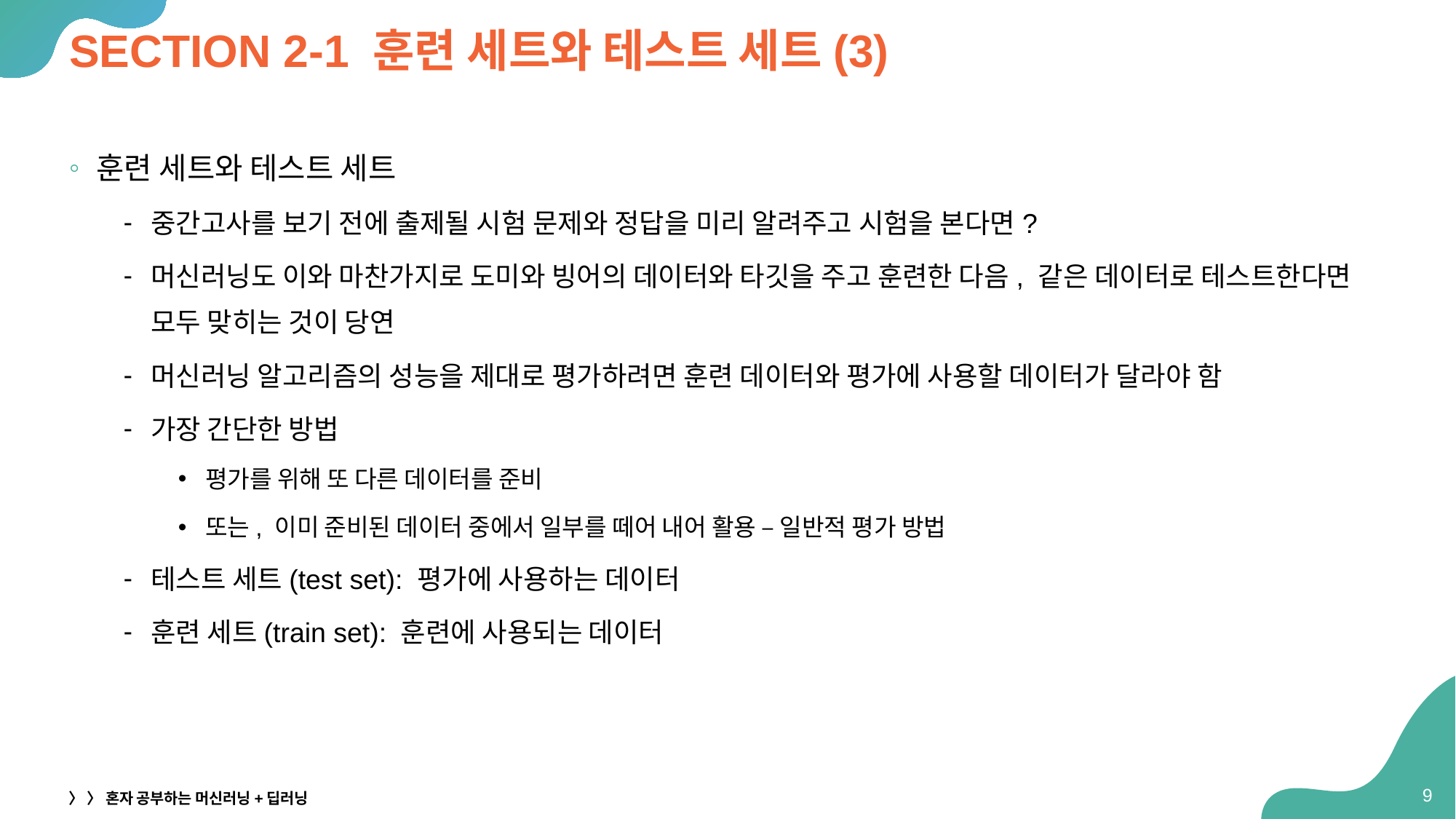

# SECTION 2-1 훈련 세트와 테스트 세트(3)
훈련 세트와 테스트 세트
중간고사를 보기 전에 출제될 시험 문제와 정답을 미리 알려주고 시험을 본다면?
머신러닝도 이와 마찬가지로 도미와 빙어의 데이터와 타깃을 주고 훈련한 다음, 같은 데이터로 테스트한다면 모두 맞히는 것이 당연
머신러닝 알고리즘의 성능을 제대로 평가하려면 훈련 데이터와 평가에 사용할 데이터가 달라야 함
가장 간단한 방법
평가를 위해 또 다른 데이터를 준비
또는, 이미 준비된 데이터 중에서 일부를 떼어 내어 활용 – 일반적 평가 방법
테스트 세트(test set): 평가에 사용하는 데이터
훈련 세트(train set): 훈련에 사용되는 데이터
9
〉 〉 혼자 공부하는 머신러닝+딥러닝